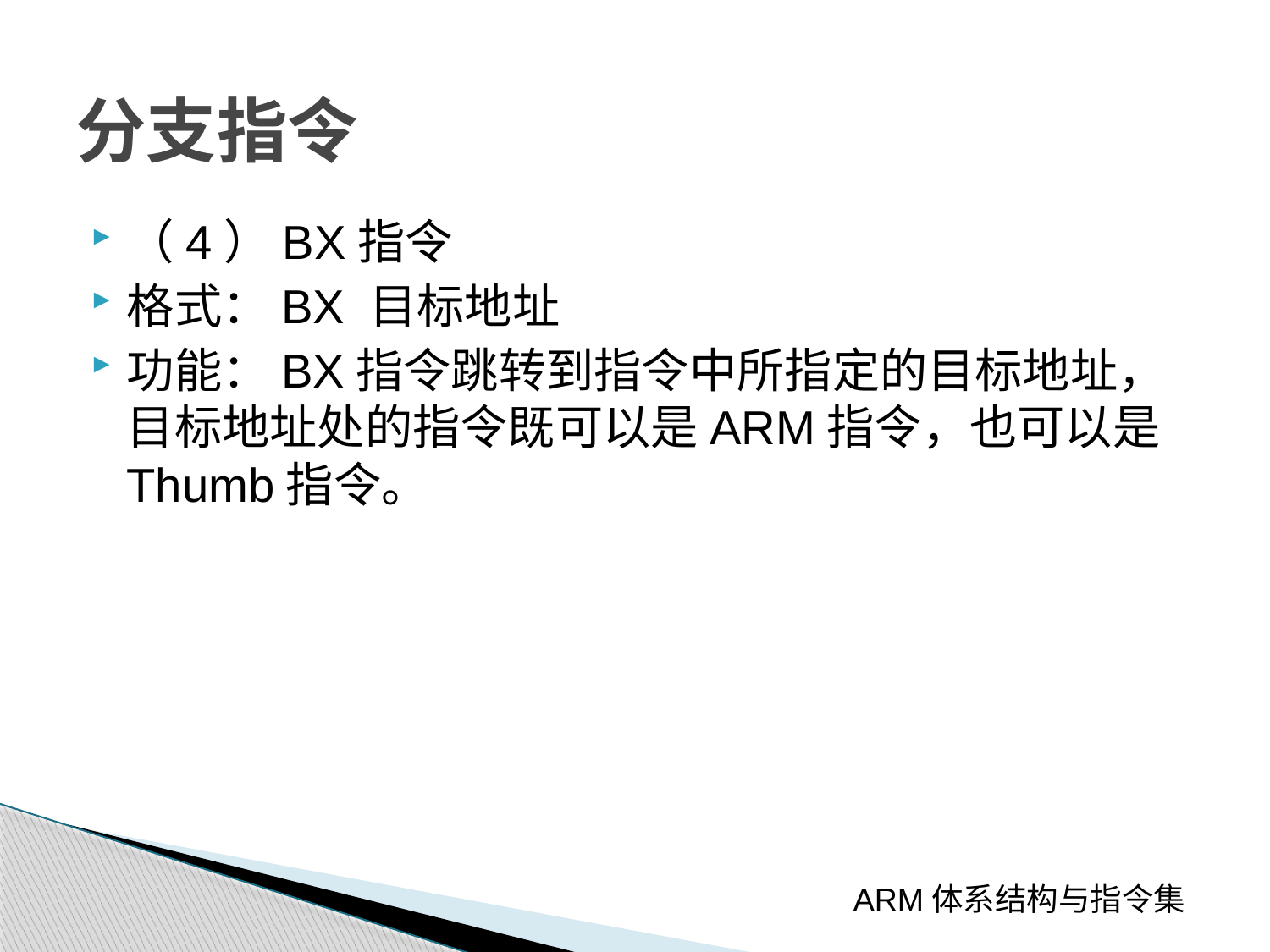

# 分支指令
（4）BX指令
格式：BX 目标地址
功能：BX指令跳转到指令中所指定的目标地址，目标地址处的指令既可以是ARM指令，也可以是Thumb指令。

            ARM体系结构与指令集